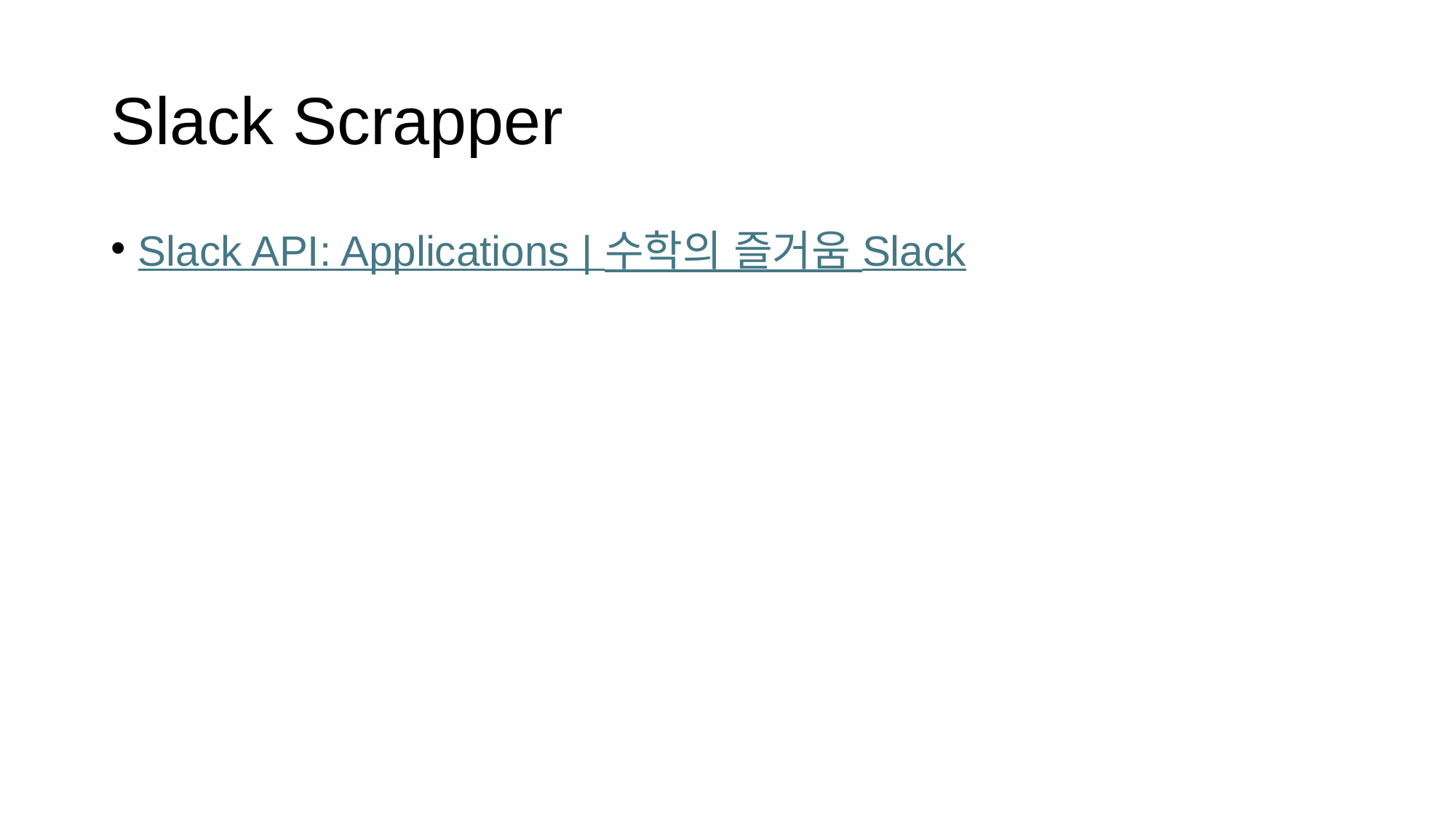

# Slack Scrapper
Slack API: Applications | 수학의 즐거움 Slack